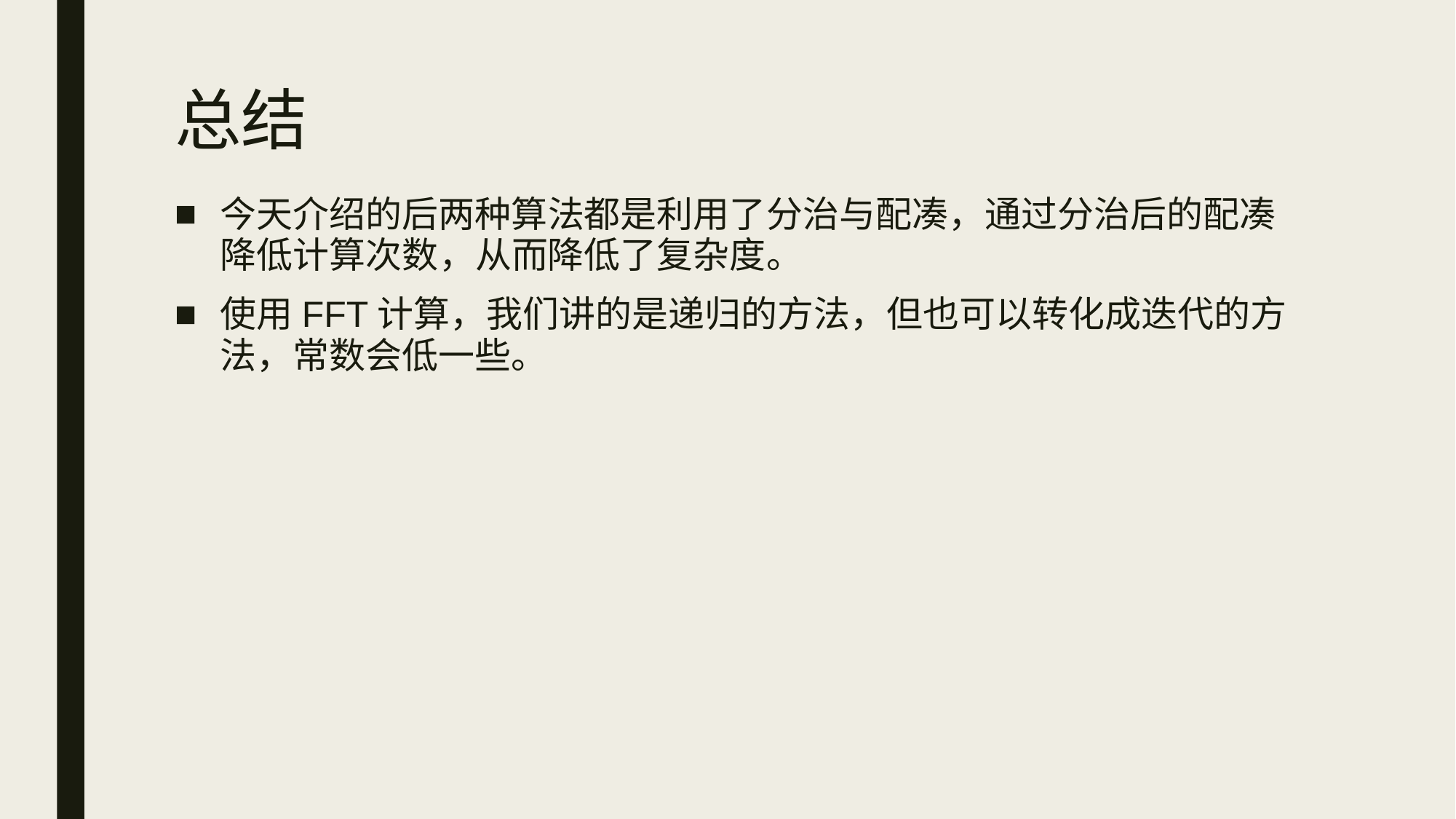

# 总结
今天介绍的后两种算法都是利用了分治与配凑，通过分治后的配凑降低计算次数，从而降低了复杂度。
使用FFT计算，我们讲的是递归的方法，但也可以转化成迭代的方法，常数会低一些。